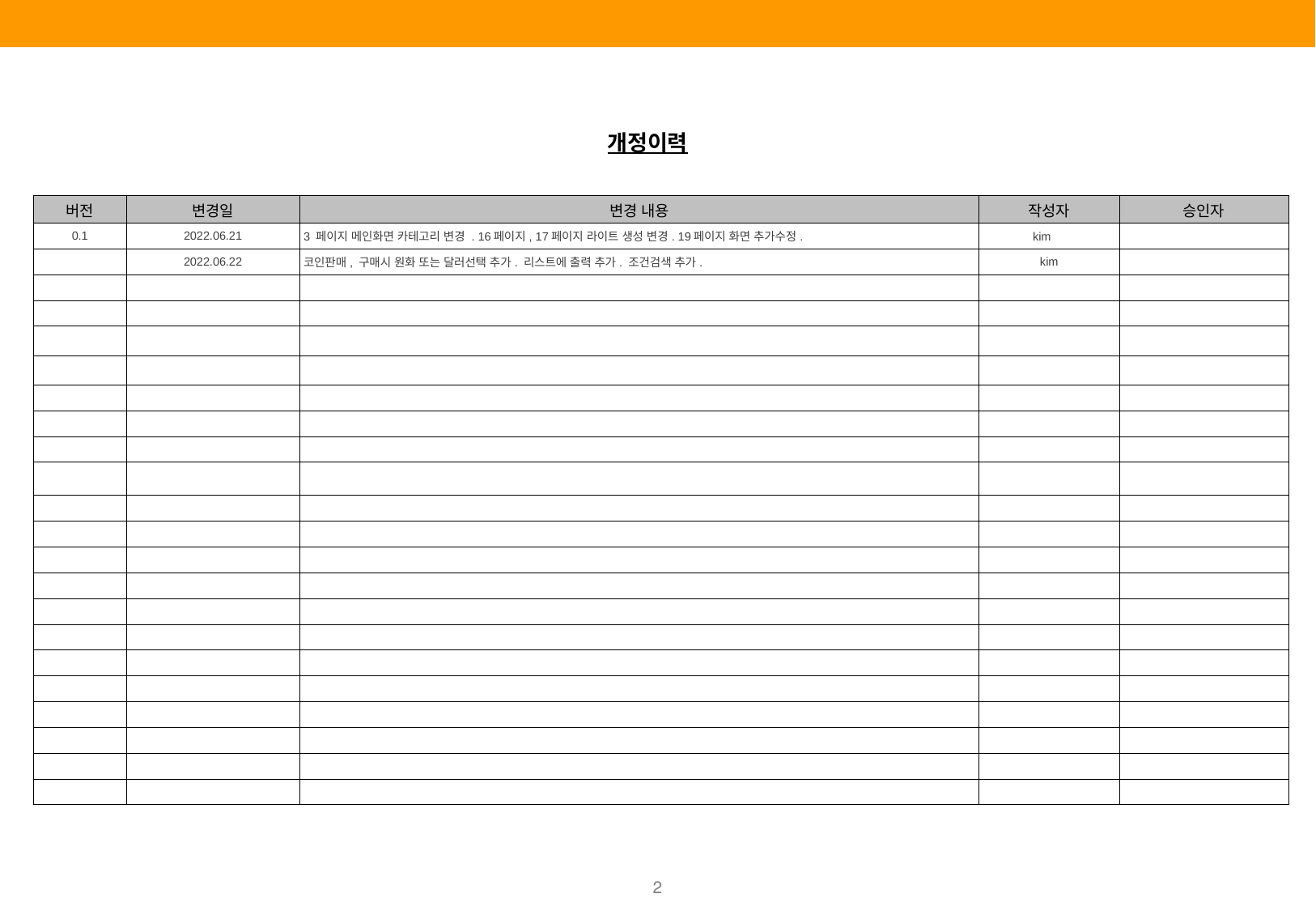

개정이력
| 버전 | 변경일 | 변경 내용 | 작성자 | 승인자 |
| --- | --- | --- | --- | --- |
| 0.1 | 2022.06.21 | 3 페이지 메인화면 카테고리 변경 . 16페이지, 17페이지 라이트 생성 변경. 19페이지 화면 추가수정. | kim |  |
|  | 2022.06.22 | 코인판매, 구매시 원화 또는 달러선택 추가. 리스트에 출력 추가. 조건검색 추가. | kim |  |
|  |  |  |  |  |
|  |  |  |  |  |
|  |  |  |  |  |
|  |  |  |  |  |
|  |  |  |  |  |
|  |  |  |  |  |
|  |  |  |  |  |
|  |  |  |  |  |
|  |  |  |  |  |
|  |  |  |  |  |
|  |  |  |  |  |
|  |  |  |  |  |
|  |  |  |  |  |
|  |  |  |  |  |
|  |  |  |  |  |
|  |  |  |  |  |
|  |  |  |  |  |
|  |  |  |  |  |
|  |  |  |  |  |
|  |  |  |  |  |